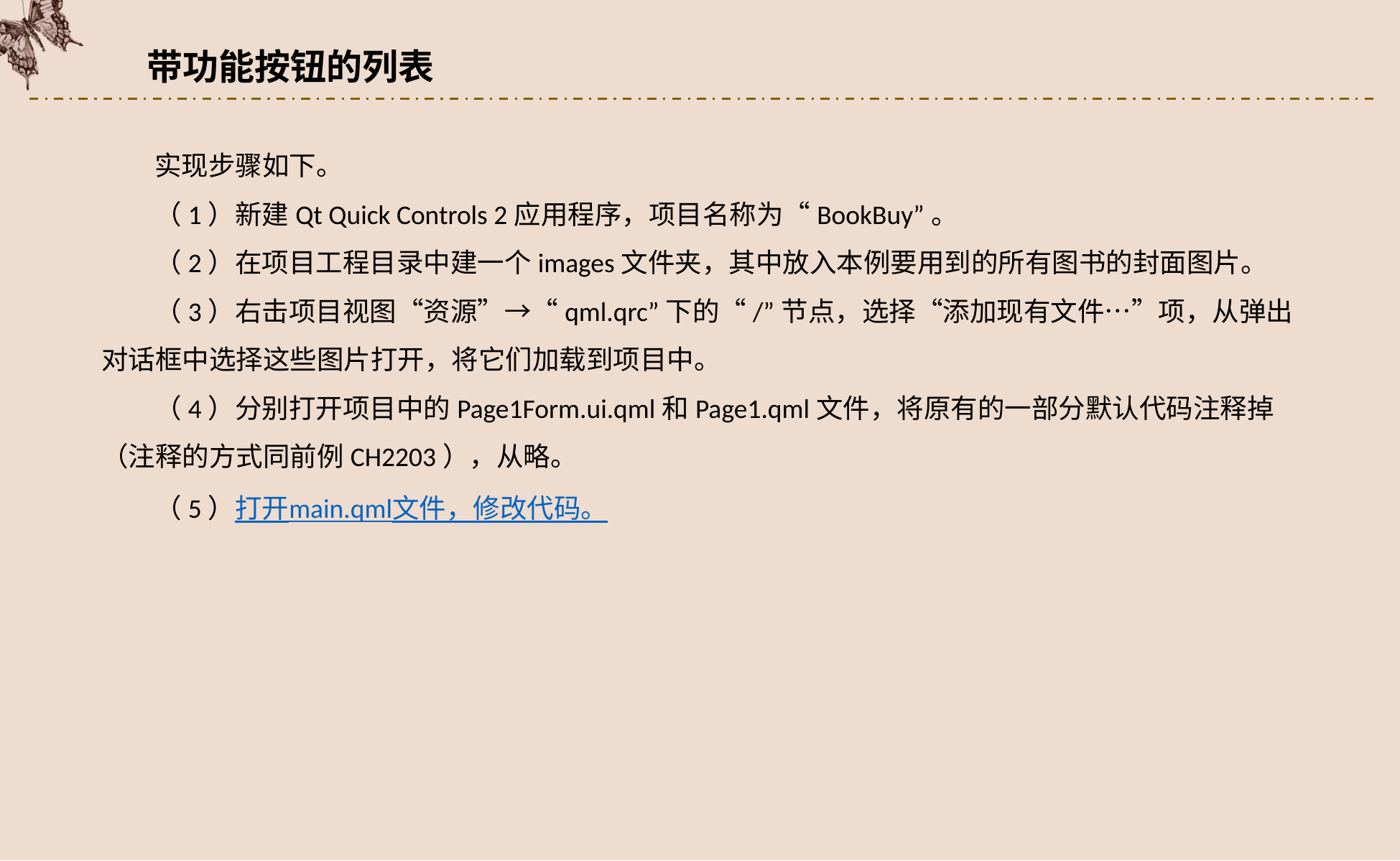

带功能按钮的列表
实现步骤如下。
（1）新建Qt Quick Controls 2应用程序，项目名称为“BookBuy”。
（2）在项目工程目录中建一个images文件夹，其中放入本例要用到的所有图书的封面图片。
（3）右击项目视图“资源”→“qml.qrc”下的“/”节点，选择“添加现有文件…”项，从弹出对话框中选择这些图片打开，将它们加载到项目中。
（4）分别打开项目中的Page1Form.ui.qml和Page1.qml文件，将原有的一部分默认代码注释掉（注释的方式同前例CH2203），从略。
（5）打开main.qml文件，修改代码。